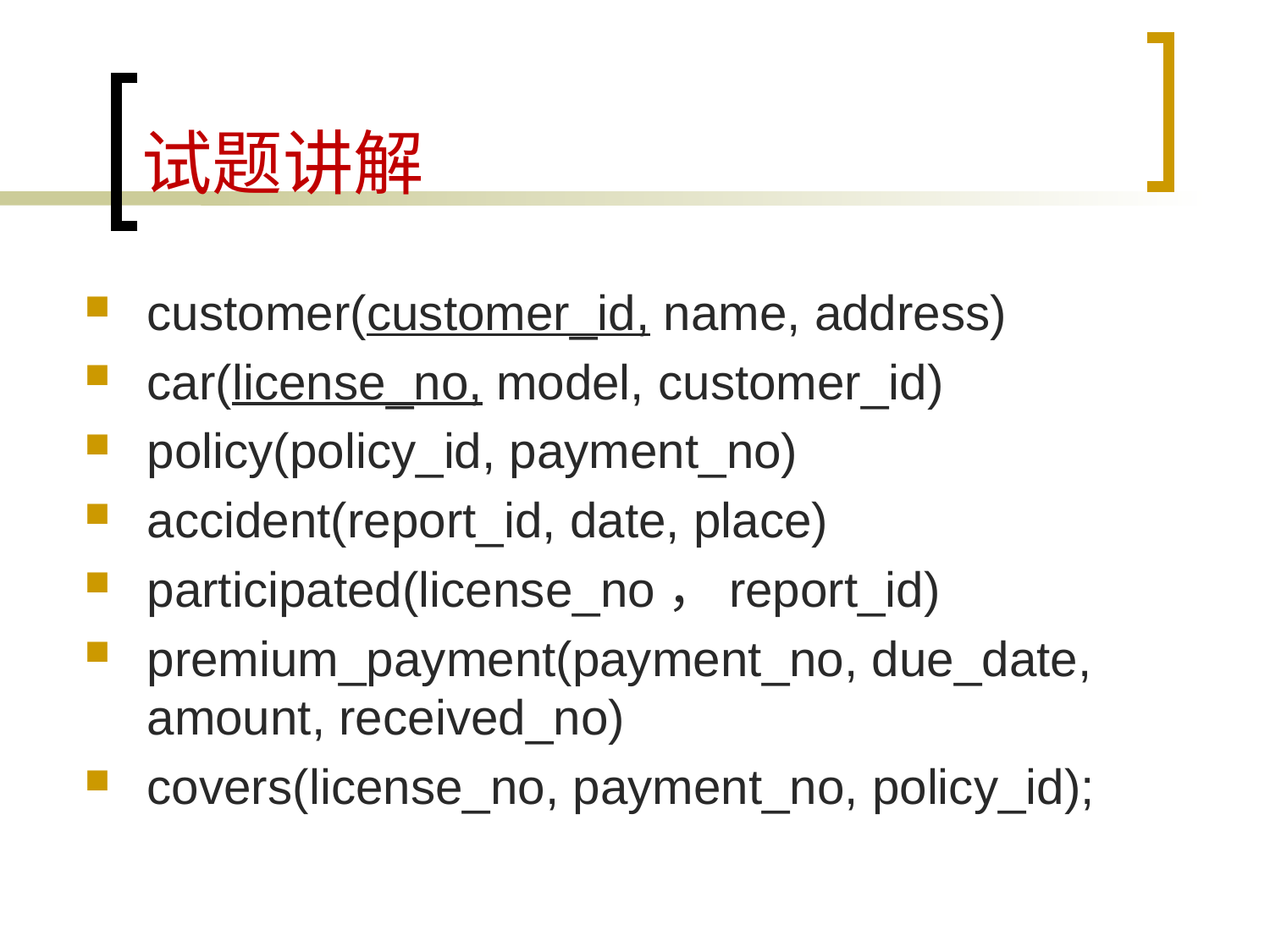

# 试题讲解
customer(customer_id, name, address)
car(license_no, model, customer_id)
policy(policy_id, payment_no)
accident(report_id, date, place)
participated(license_no，report_id)
premium_payment(payment_no, due_date, amount, received_no)
covers(license_no, payment_no, policy_id);